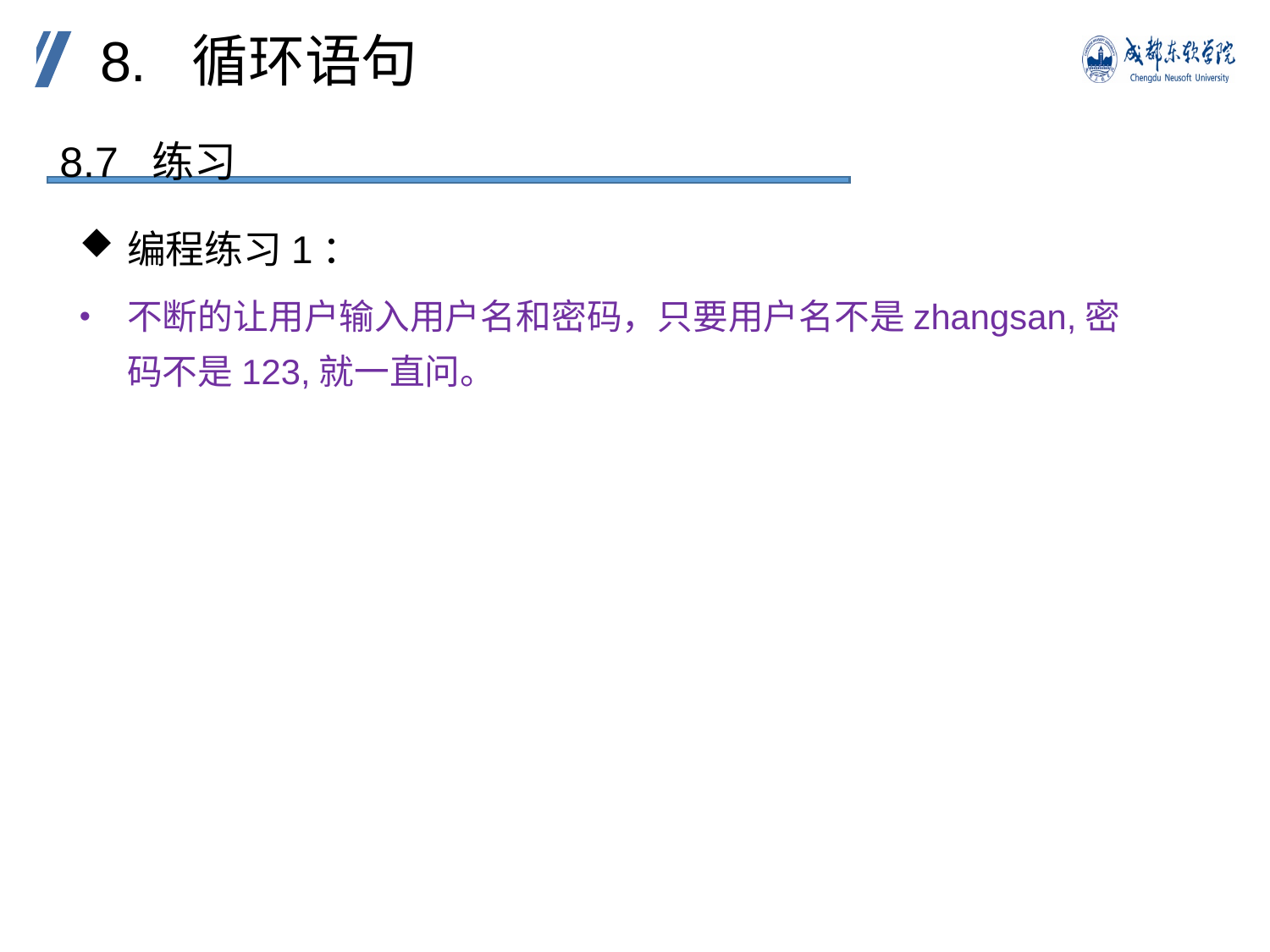

8.  循环语句
8.7  练习

编程练习1：
不断的让用户输入用户名和密码，只要用户名不是zhangsan,密码不是123,就一直问。